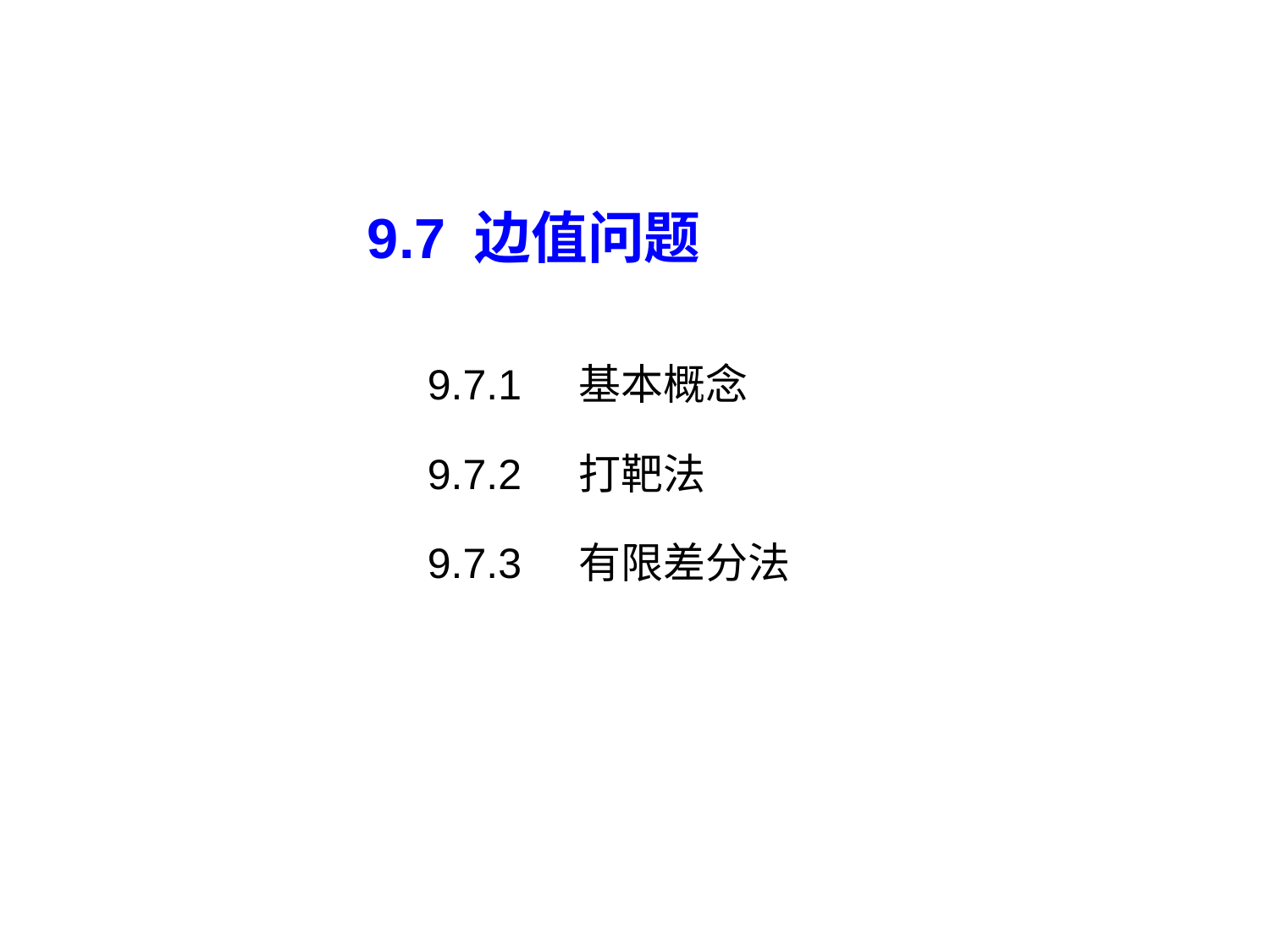

9.7 边值问题
9.7.1	基本概念
9.7.2	打靶法
9.7.3	有限差分法